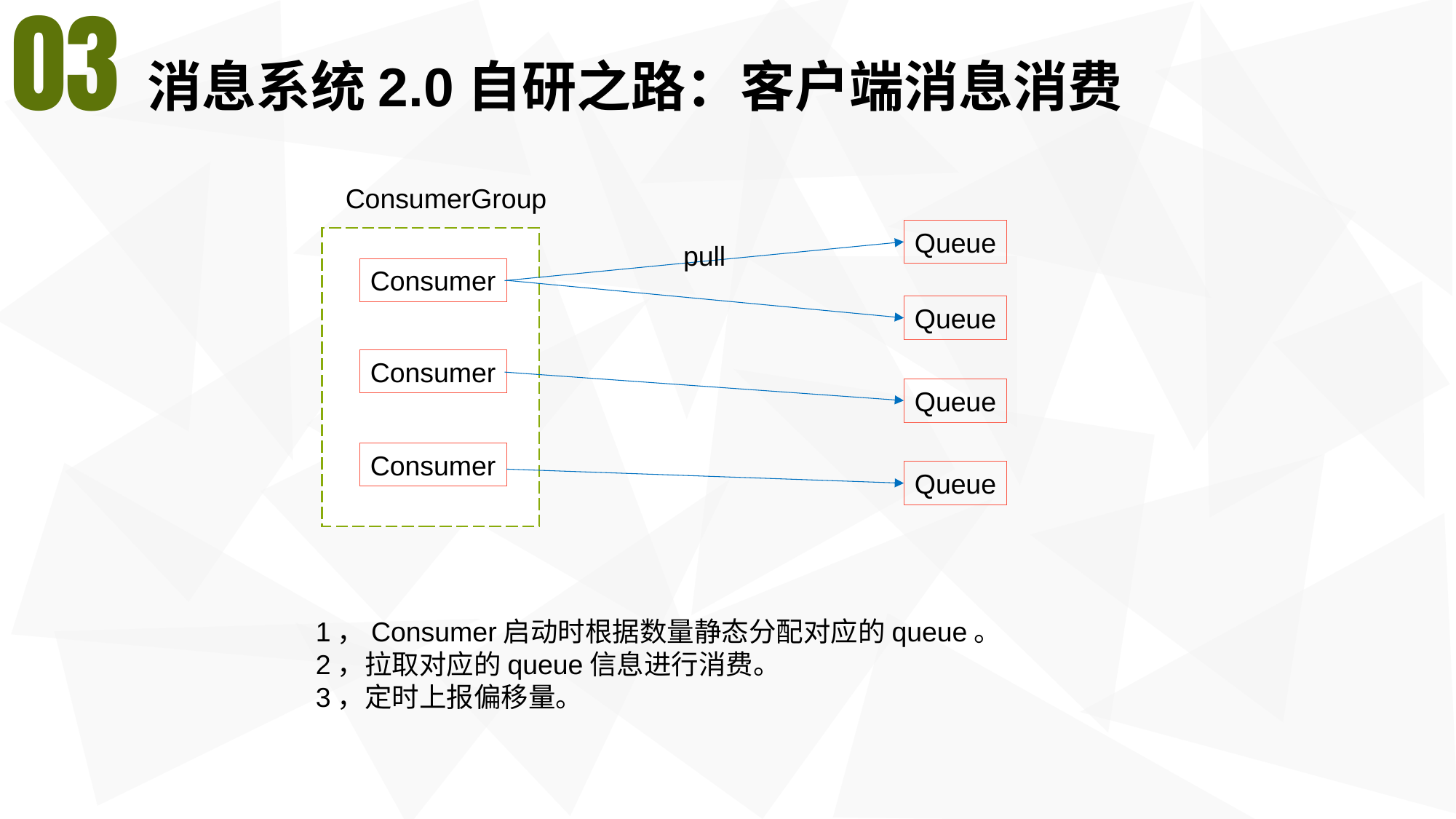

03
消息系统2.0自研之路：客户端消息消费
ConsumerGroup
Queue

pull
Consumer
Queue
Consumer
Queue
Consumer
Queue
1，Consumer启动时根据数量静态分配对应的queue。
2，拉取对应的queue信息进行消费。
3，定时上报偏移量。